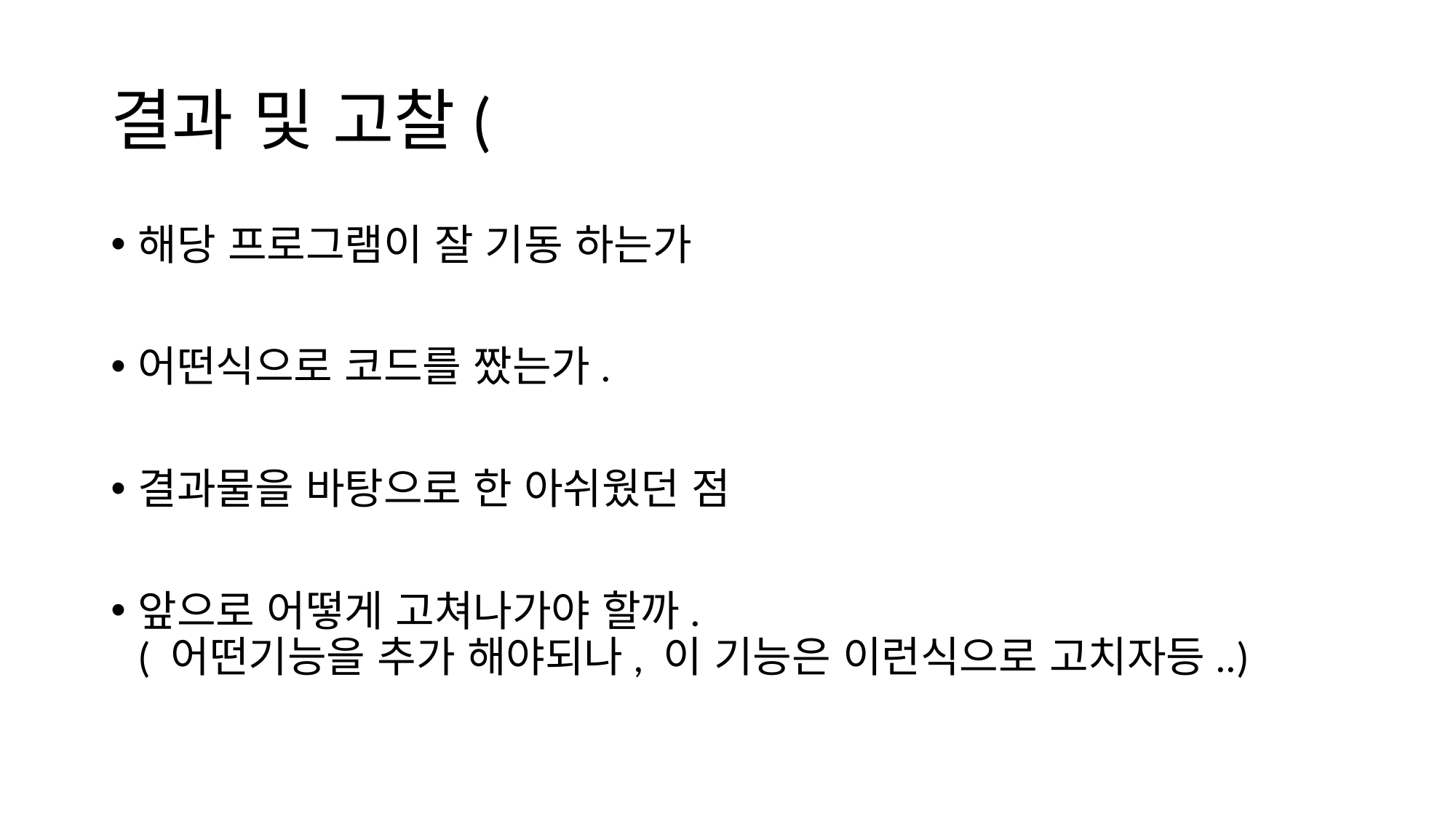

# 결과 및 고찰(
해당 프로그램이 잘 기동 하는가

어떤식으로 코드를 짰는가.

결과물을 바탕으로 한 아쉬웠던 점

앞으로 어떻게 고쳐나가야 할까.
( 어떤기능을 추가 해야되나, 이 기능은 이런식으로 고치자등..)